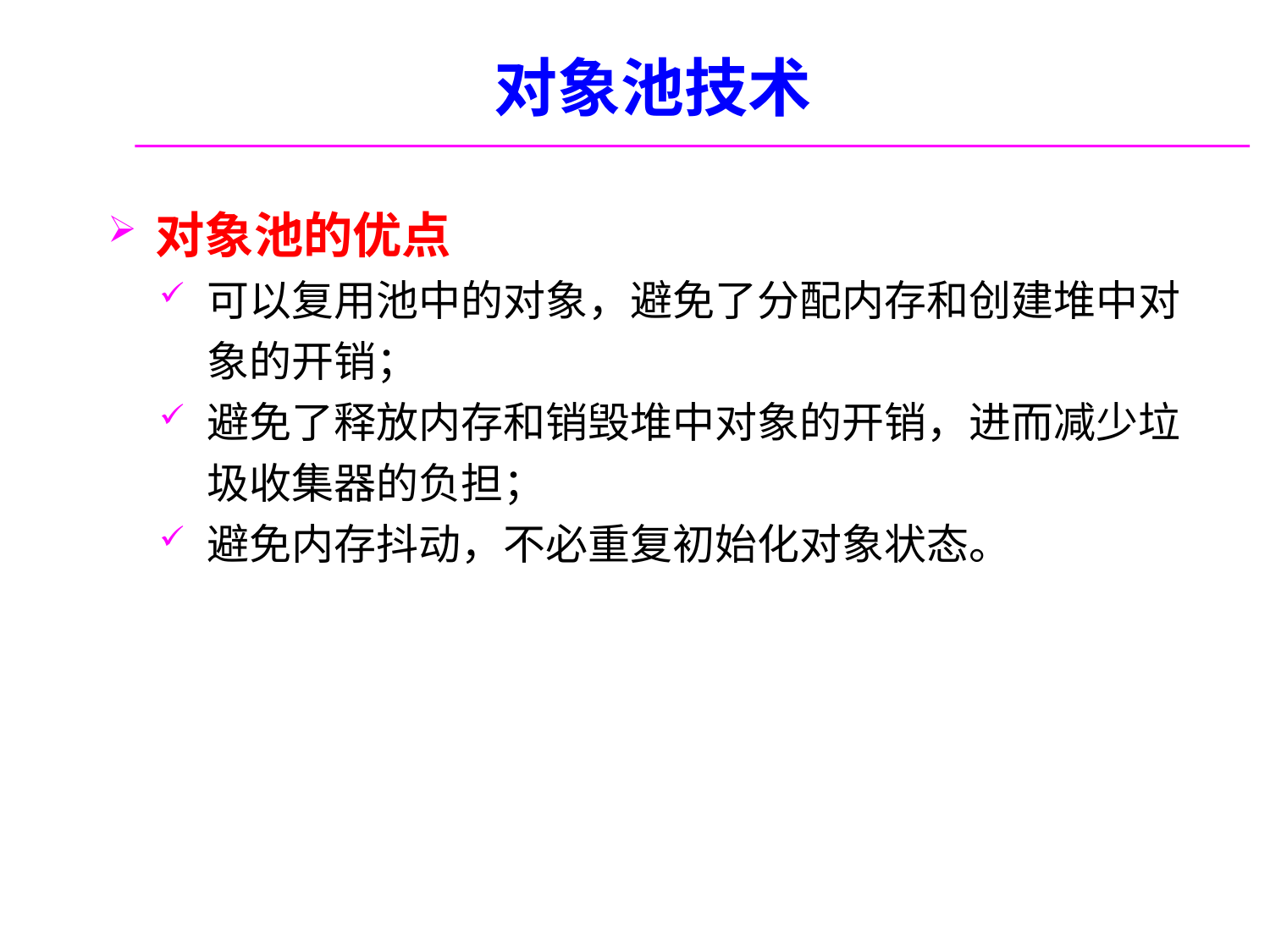

# 对象池技术
对象池的优点
可以复用池中的对象，避免了分配内存和创建堆中对象的开销；
避免了释放内存和销毁堆中对象的开销，进而减少垃圾收集器的负担；
避免内存抖动，不必重复初始化对象状态。
9